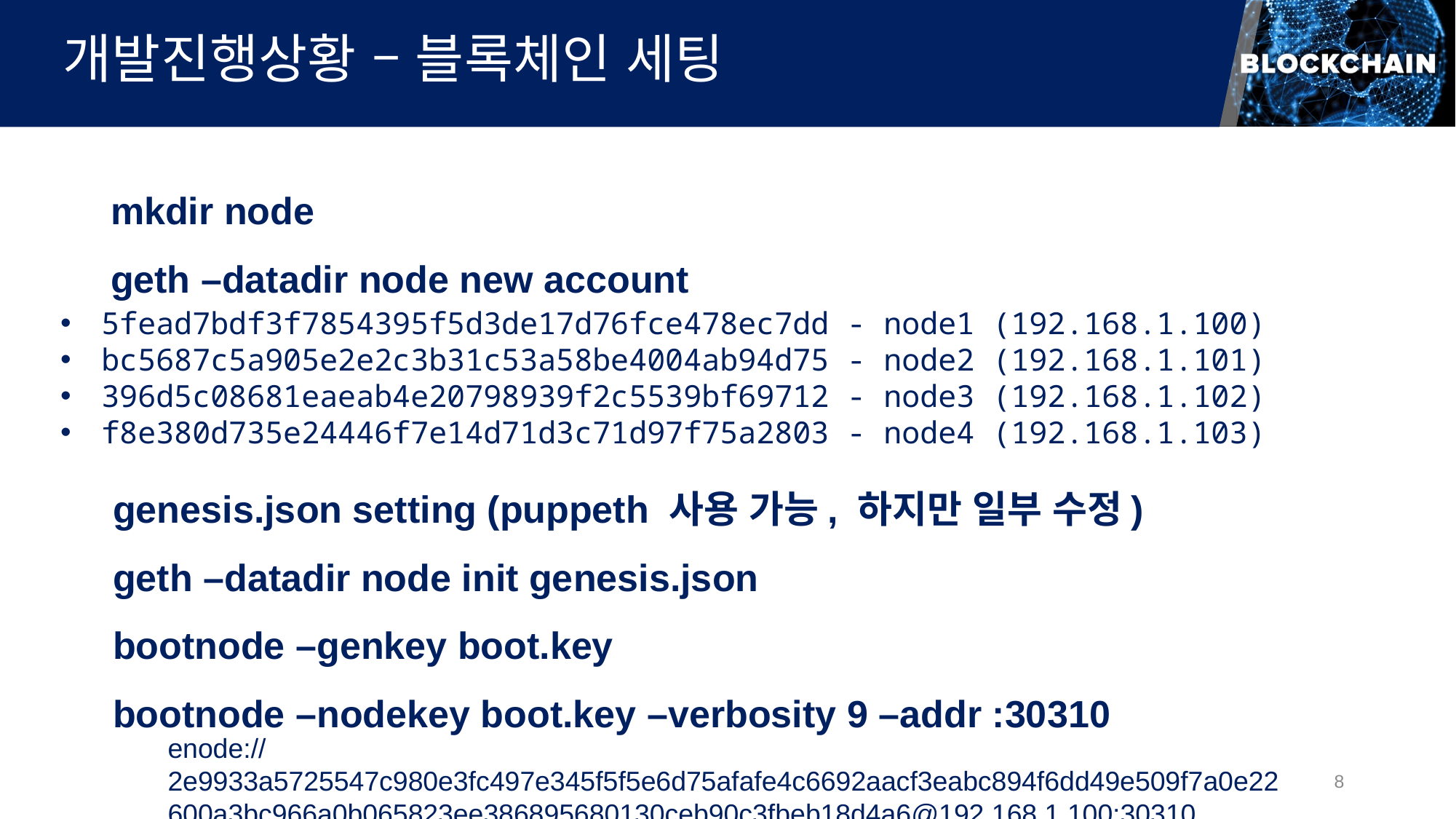

개발진행상황 – 블록체인 세팅
mkdir node
geth –datadir node new account
5fead7bdf3f7854395f5d3de17d76fce478ec7dd - node1 (192.168.1.100)
bc5687c5a905e2e2c3b31c53a58be4004ab94d75 - node2 (192.168.1.101)
396d5c08681eaeab4e20798939f2c5539bf69712 - node3 (192.168.1.102)
f8e380d735e24446f7e14d71d3c71d97f75a2803 - node4 (192.168.1.103)
genesis.json setting (puppeth 사용 가능, 하지만 일부 수정)
geth –datadir node init genesis.json
bootnode –genkey boot.key
bootnode –nodekey boot.key –verbosity 9 –addr :30310
enode://2e9933a5725547c980e3fc497e345f5f5e6d75afafe4c6692aacf3eabc894f6dd49e509f7a0e22600a3bc966a0b065823ee386895680130ceb90c3fbeb18d4a6@192.168.1.100:30310
8